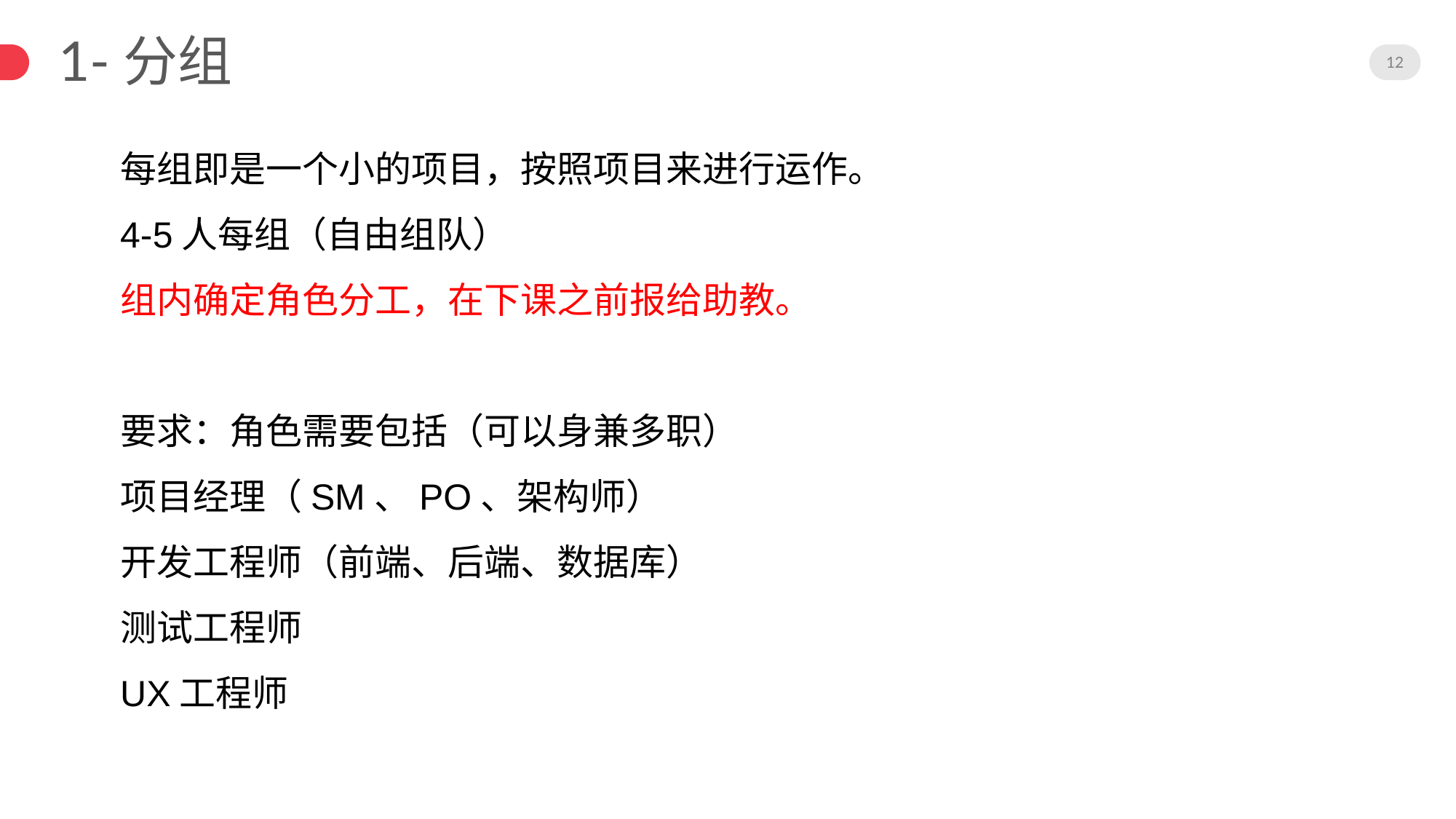

1-分组
12
每组即是一个小的项目，按照项目来进行运作。
4-5人每组（自由组队）
组内确定角色分工，在下课之前报给助教。

要求：角色需要包括（可以身兼多职）
项目经理（SM、PO、架构师）
开发工程师（前端、后端、数据库）
测试工程师
UX工程师